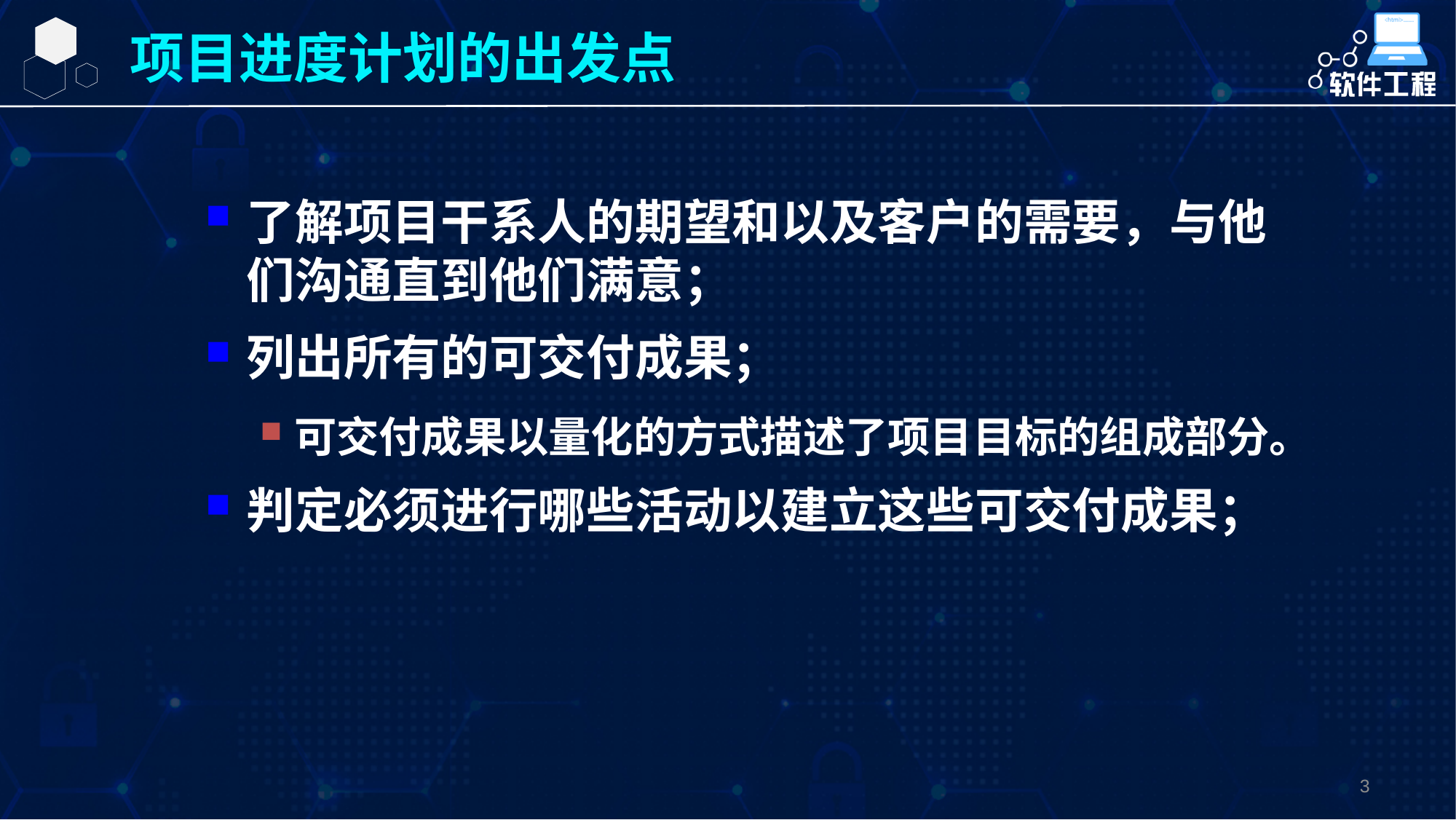

3
项目进度计划的出发点
了解项目干系人的期望和以及客户的需要，与他们沟通直到他们满意；
列出所有的可交付成果；
可交付成果以量化的方式描述了项目目标的组成部分。
判定必须进行哪些活动以建立这些可交付成果；